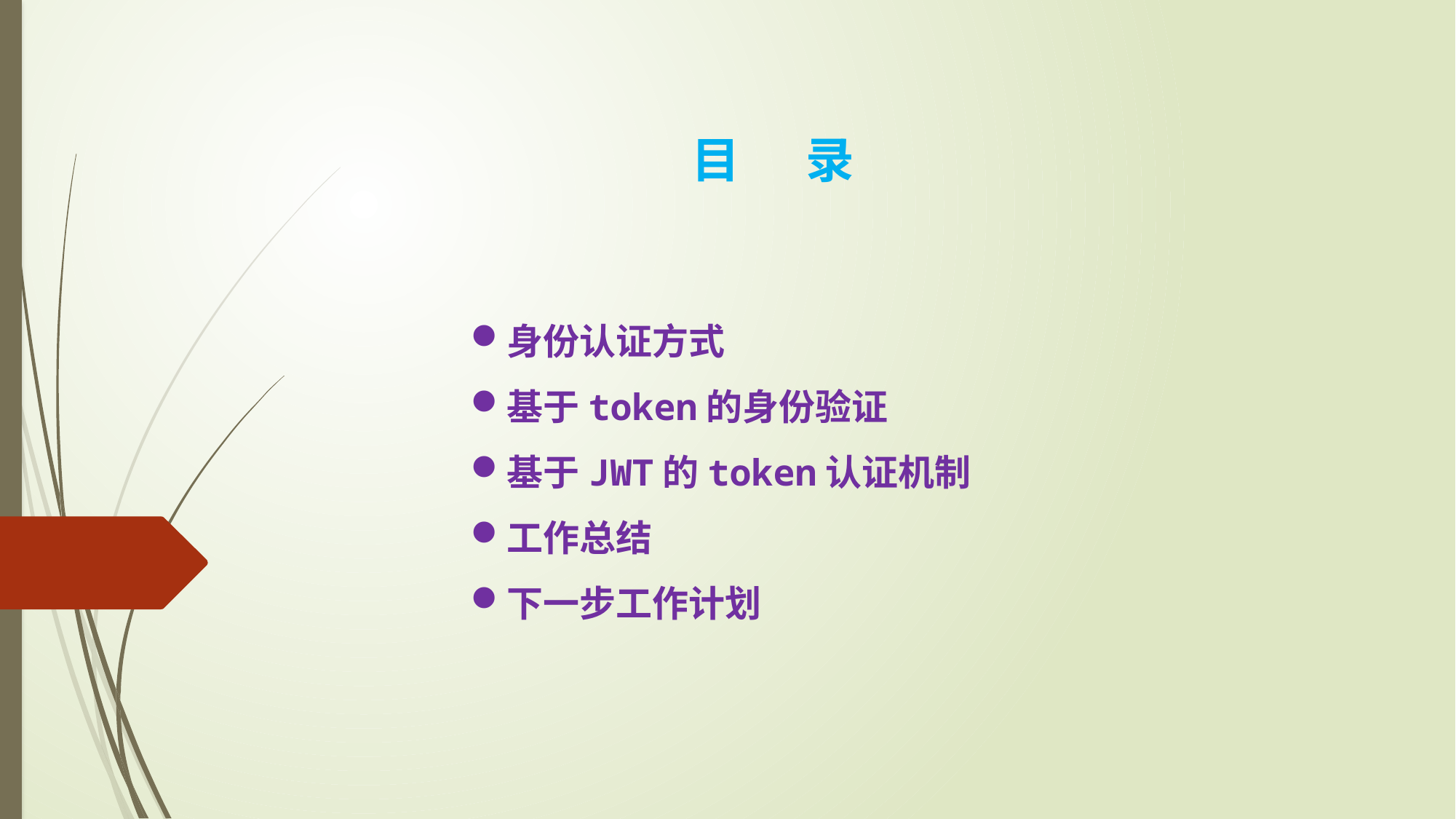

目      录

身份认证方式
基于token的身份验证
基于JWT的token认证机制
工作总结
下一步工作计划